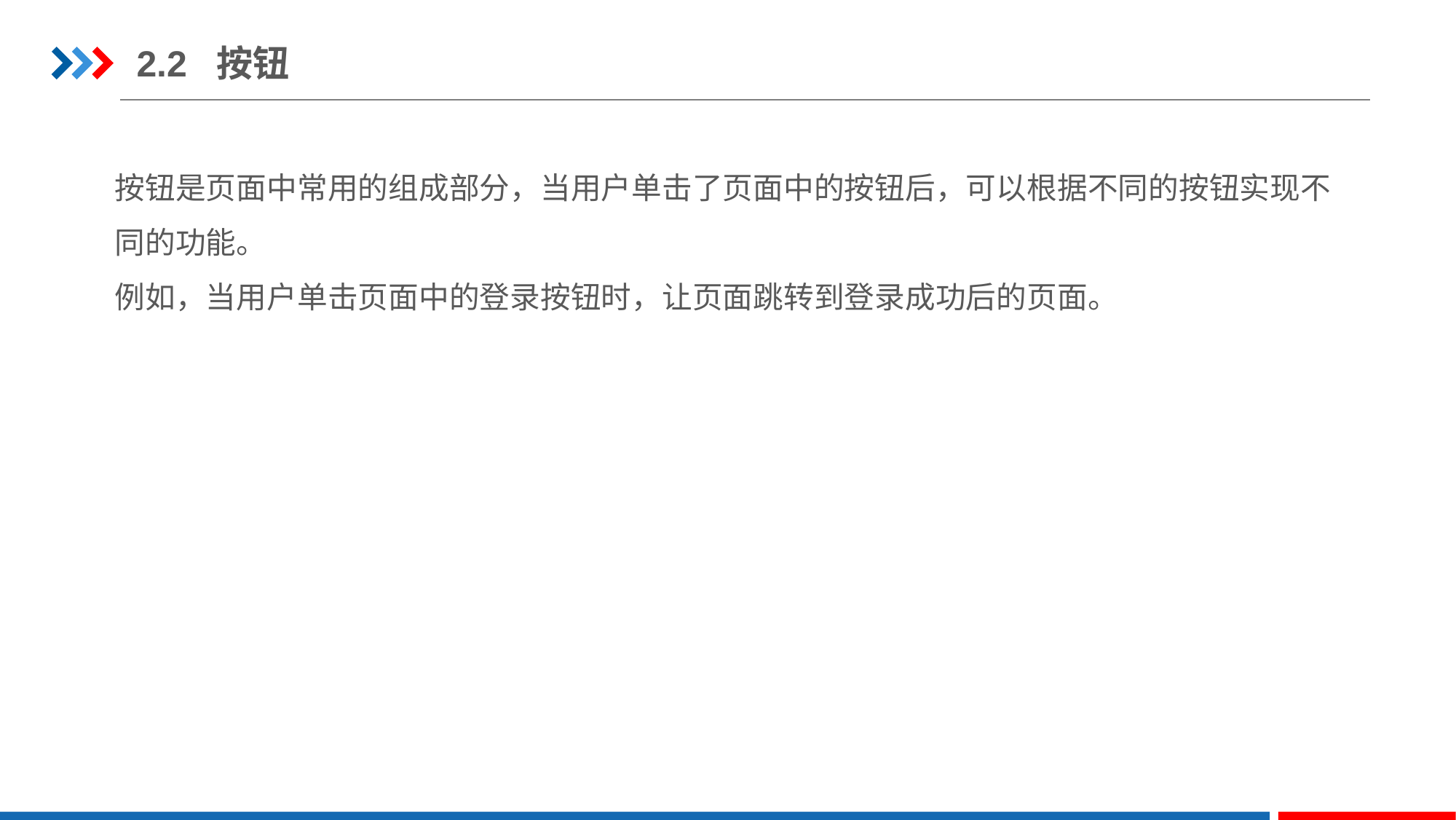

2.2  按钮
按钮是页面中常用的组成部分，当用户单击了页面中的按钮后，可以根据不同的按钮实现不同的功能。
例如，当用户单击页面中的登录按钮时，让页面跳转到登录成功后的页面。